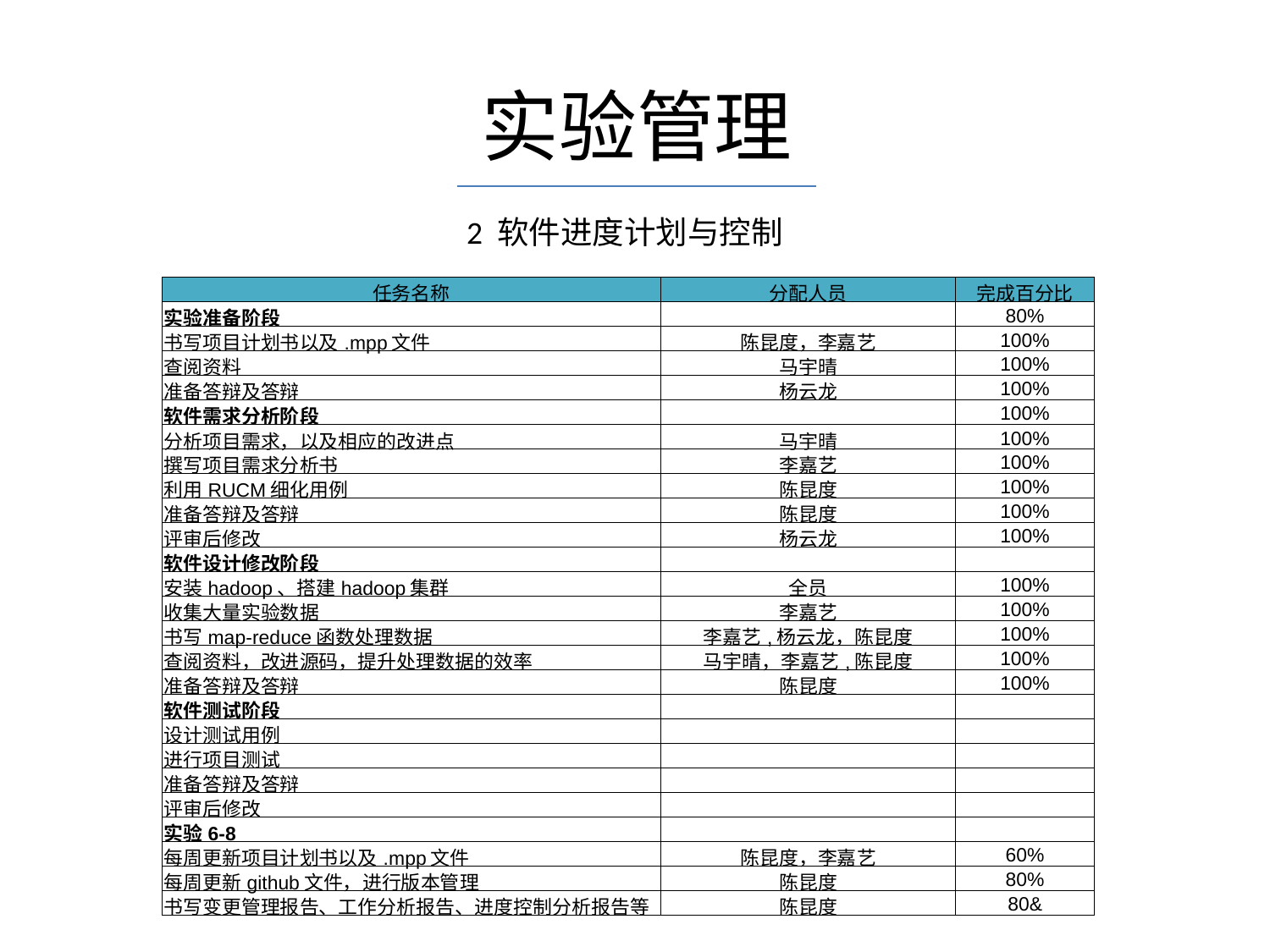

实验管理
2 软件进度计划与控制
| 任务名称 | 分配人员 | 完成百分比 |
| --- | --- | --- |
| 实验准备阶段 |  | 80% |
| 书写项目计划书以及.mpp文件 | 陈昆度，李嘉艺 | 100% |
| 查阅资料 | 马宇晴 | 100% |
| 准备答辩及答辩 | 杨云龙 | 100% |
| 软件需求分析阶段 |  | 100% |
| 分析项目需求，以及相应的改进点 | 马宇晴 | 100% |
| 撰写项目需求分析书 | 李嘉艺 | 100% |
| 利用RUCM细化用例 | 陈昆度 | 100% |
| 准备答辩及答辩 | 陈昆度 | 100% |
| 评审后修改 | 杨云龙 | 100% |
| 软件设计修改阶段 |  |  |
| 安装hadoop、搭建hadoop集群 | 全员 | 100% |
| 收集大量实验数据 | 李嘉艺 | 100% |
| 书写map-reduce函数处理数据 | 李嘉艺,杨云龙，陈昆度 | 100% |
| 查阅资料，改进源码，提升处理数据的效率 | 马宇晴，李嘉艺,陈昆度 | 100% |
| 准备答辩及答辩 | 陈昆度 | 100% |
| 软件测试阶段 |  |  |
| 设计测试用例 |  |  |
| 进行项目测试 |  |  |
| 准备答辩及答辩 |  |  |
| 评审后修改 |  |  |
| 实验6-8 |  |  |
| 每周更新项目计划书以及.mpp文件 | 陈昆度，李嘉艺 | 60% |
| 每周更新github文件，进行版本管理 | 陈昆度 | 80% |
| 书写变更管理报告、工作分析报告、进度控制分析报告等 | 陈昆度 | 80& |